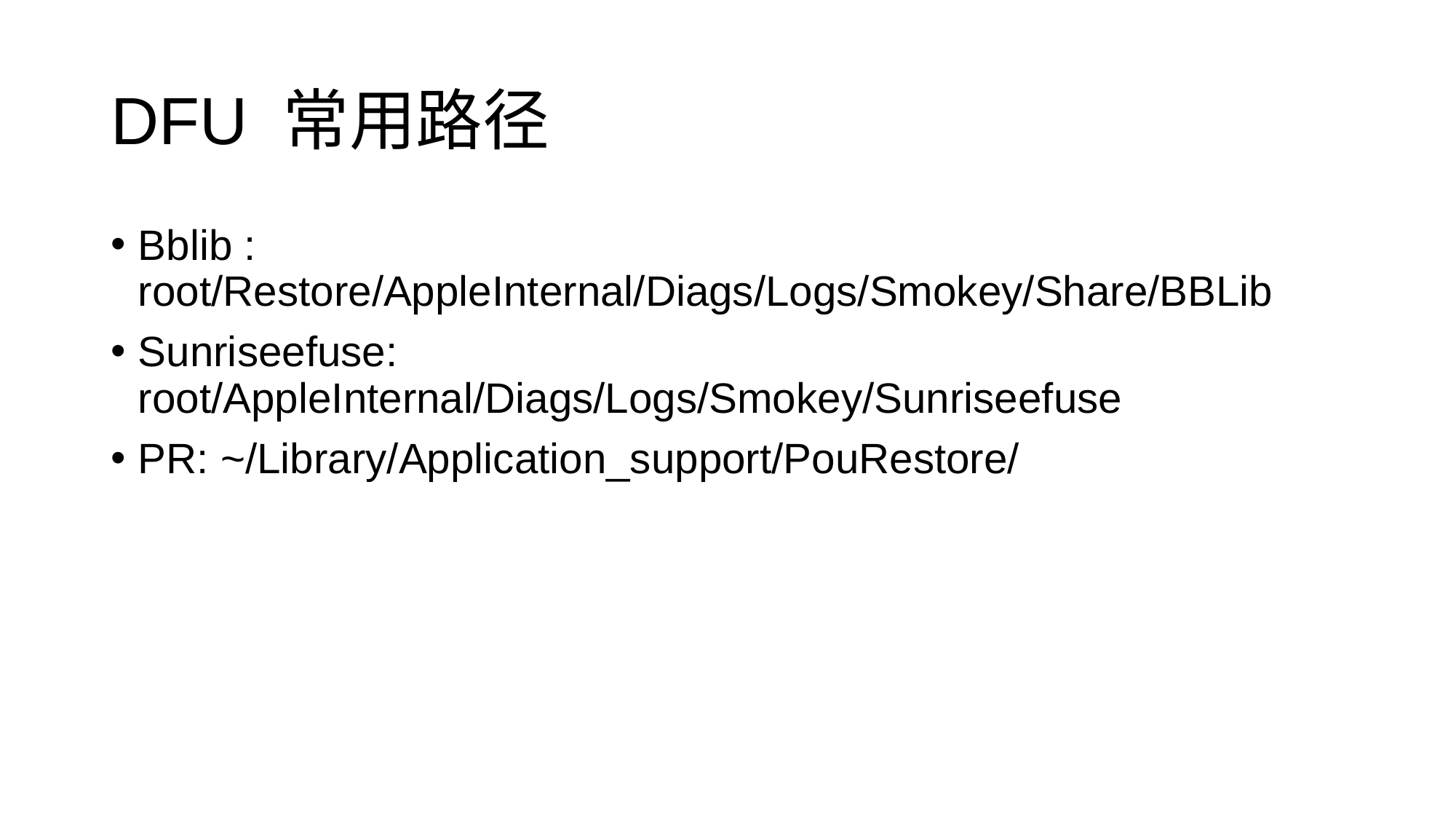

# DFU 常用路径
Bblib : root/Restore/AppleInternal/Diags/Logs/Smokey/Share/BBLib
Sunriseefuse: root/AppleInternal/Diags/Logs/Smokey/Sunriseefuse
PR: ~/Library/Application_support/PouRestore/